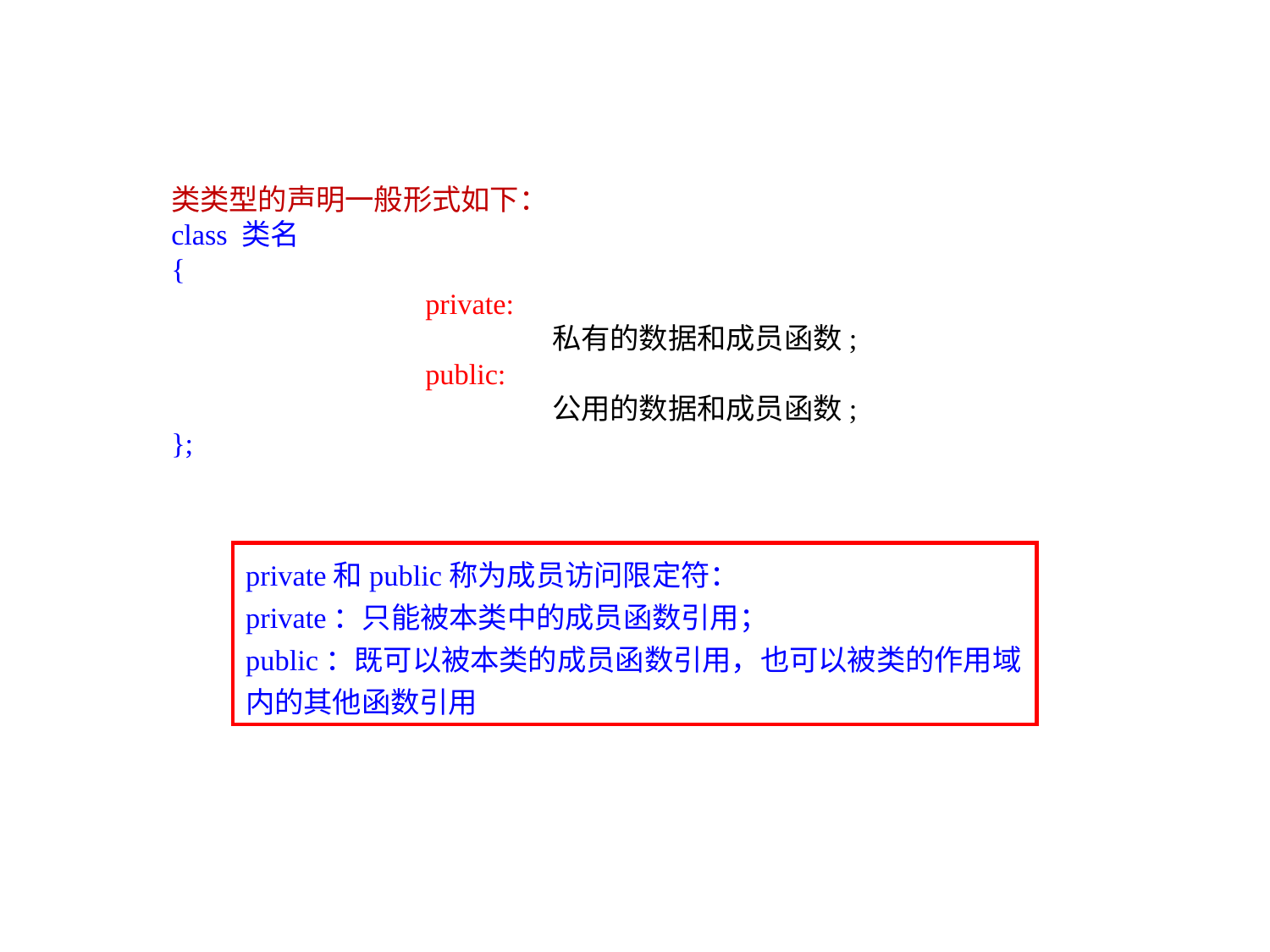

类类型的声明一般形式如下：
class 类名
{
		private:
			私有的数据和成员函数;
		public:
			公用的数据和成员函数;
};

private和public称为成员访问限定符：
private：只能被本类中的成员函数引用；
public：既可以被本类的成员函数引用，也可以被类的作用域内的其他函数引用